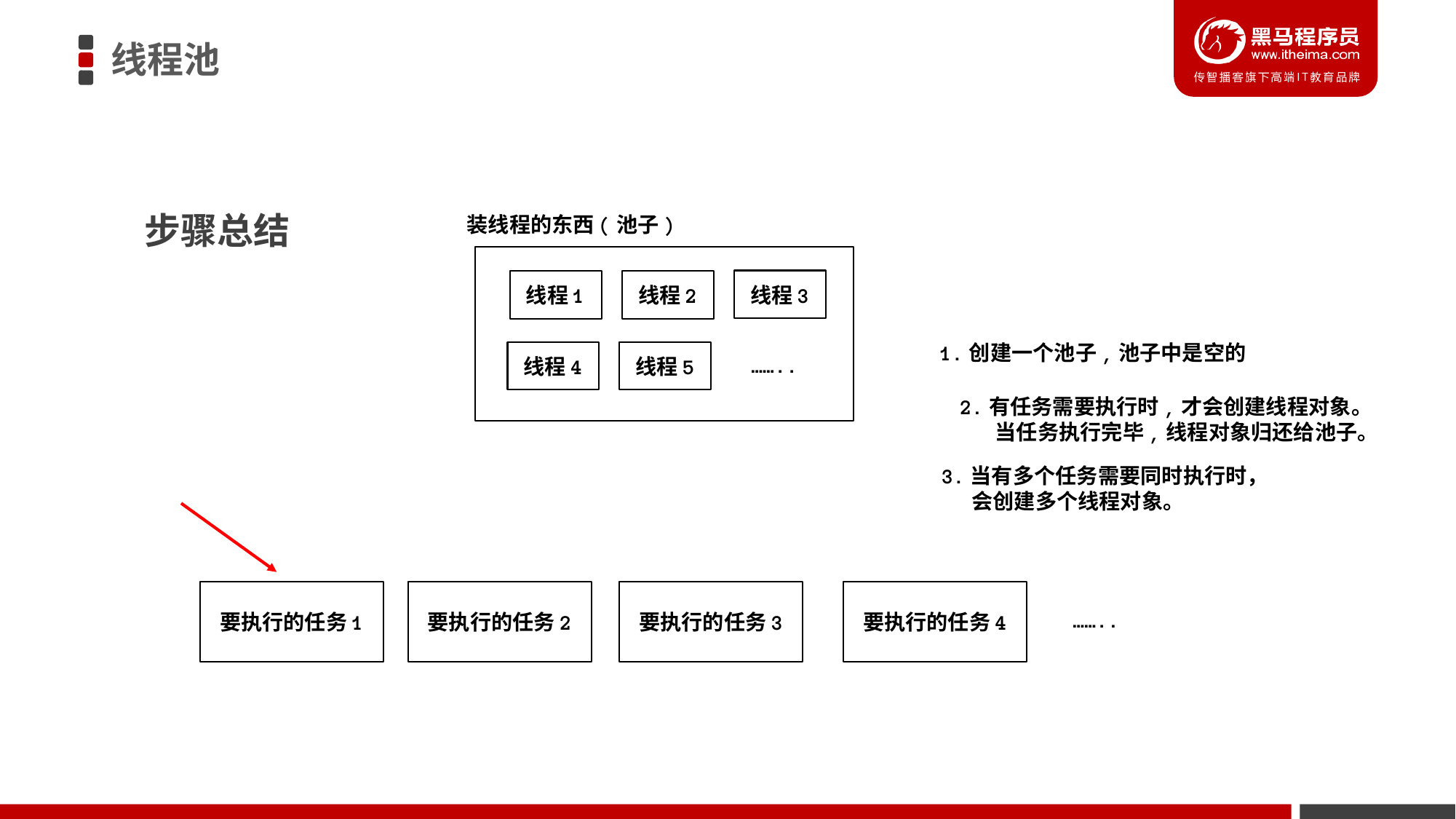

线程池
步骤总结
装线程的东西(池子)

线程3
线程1
线程2
1.创建一个池子,池子中是空的
线程4
线程5
……..
2.有任务需要执行时,才会创建线程对象。
      当任务执行完毕,线程对象归还给池子。

3.当有多个任务需要同时执行时，
     会创建多个线程对象。
要执行的任务1
要执行的任务2
要执行的任务3
要执行的任务4
……..